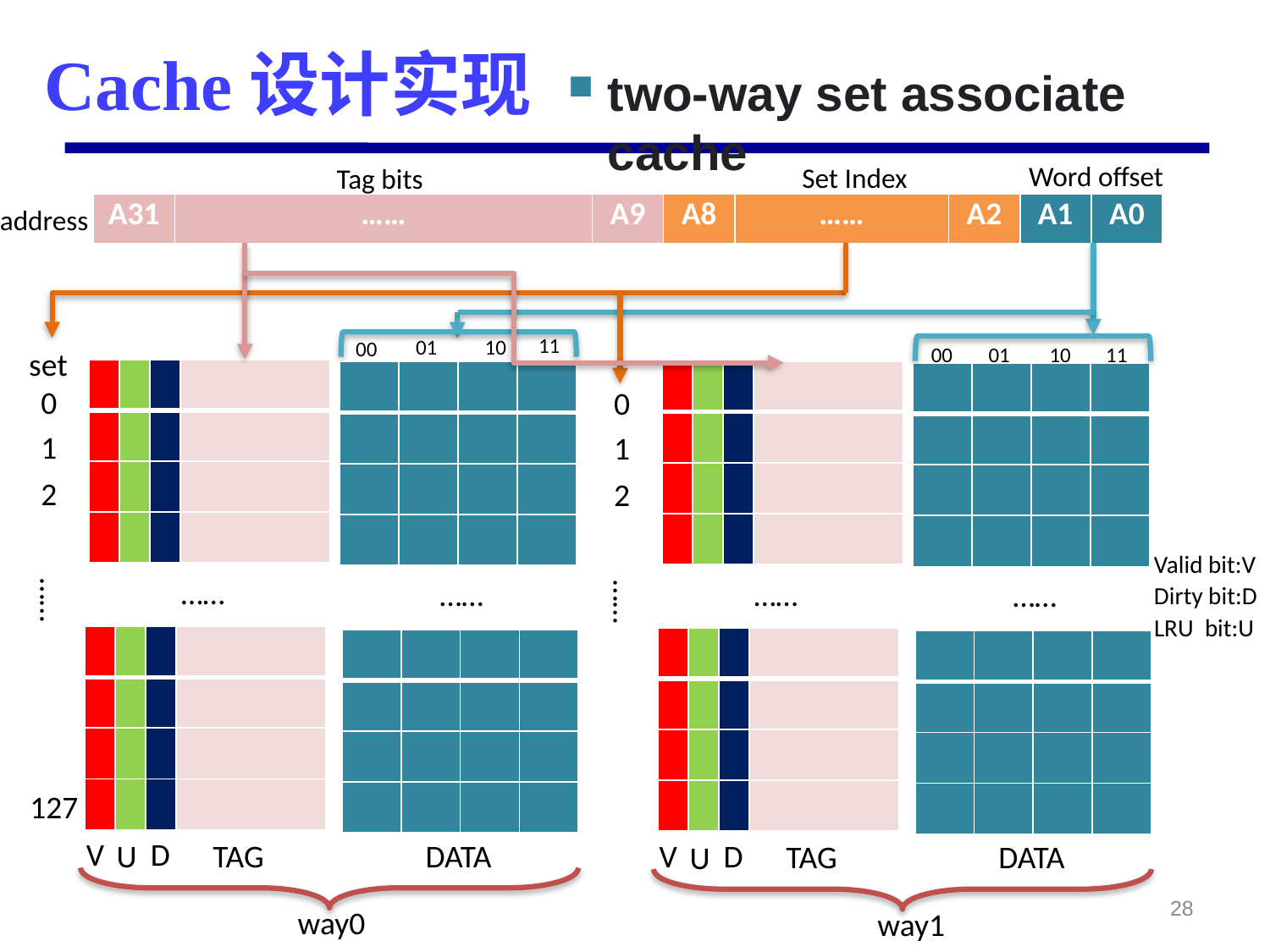

# Cache设计实现
two-way set associate cache

Word offset
Set Index
Tag bits
| A31 | …… | A9 | A8 | …… | A2 | A1 | A0 |
| --- | --- | --- | --- | --- | --- | --- | --- |
address

11
01
10
00
00
01
10
11
set
|  |  |  |  |
| --- | --- | --- | --- |
|  |  |  |  |
|  |  |  |  |
|  |  |  |  |
|  |  |  |  |
| --- | --- | --- | --- |
|  |  |  |  |
|  |  |  |  |
|  |  |  |  |
|  |  |  |  |
| --- | --- | --- | --- |
|  |  |  |  |
|  |  |  |  |
|  |  |  |  |
|  |  |  |  |
| --- | --- | --- | --- |
|  |  |  |  |
|  |  |  |  |
|  |  |  |  |
0
0
1
1
2
2
Valid bit:V
……
……
……
……
Dirty bit:D
……
……
LRU  bit:U
|  |  |  |  |
| --- | --- | --- | --- |
|  |  |  |  |
|  |  |  |  |
|  |  |  |  |
|  |  |  |  |
| --- | --- | --- | --- |
|  |  |  |  |
|  |  |  |  |
|  |  |  |  |
|  |  |  |  |
| --- | --- | --- | --- |
|  |  |  |  |
|  |  |  |  |
|  |  |  |  |
|  |  |  |  |
| --- | --- | --- | --- |
|  |  |  |  |
|  |  |  |  |
|  |  |  |  |

127
D
V
D
TAG
DATA
U
V
TAG
DATA
U
28
way0
way1